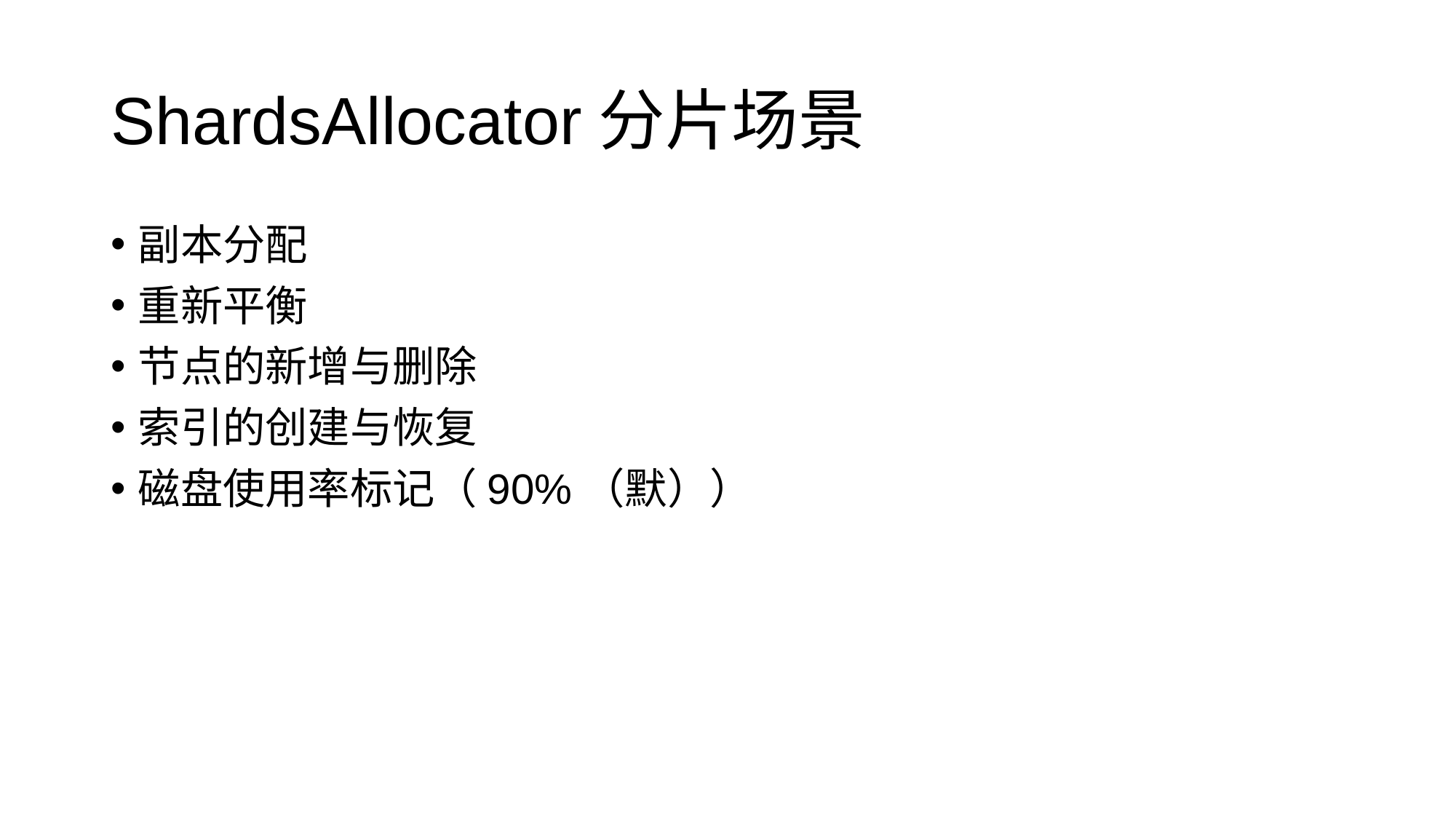

# ShardsAllocator分片场景
副本分配
重新平衡
节点的新增与删除
索引的创建与恢复
磁盘使用率标记（90%（默））